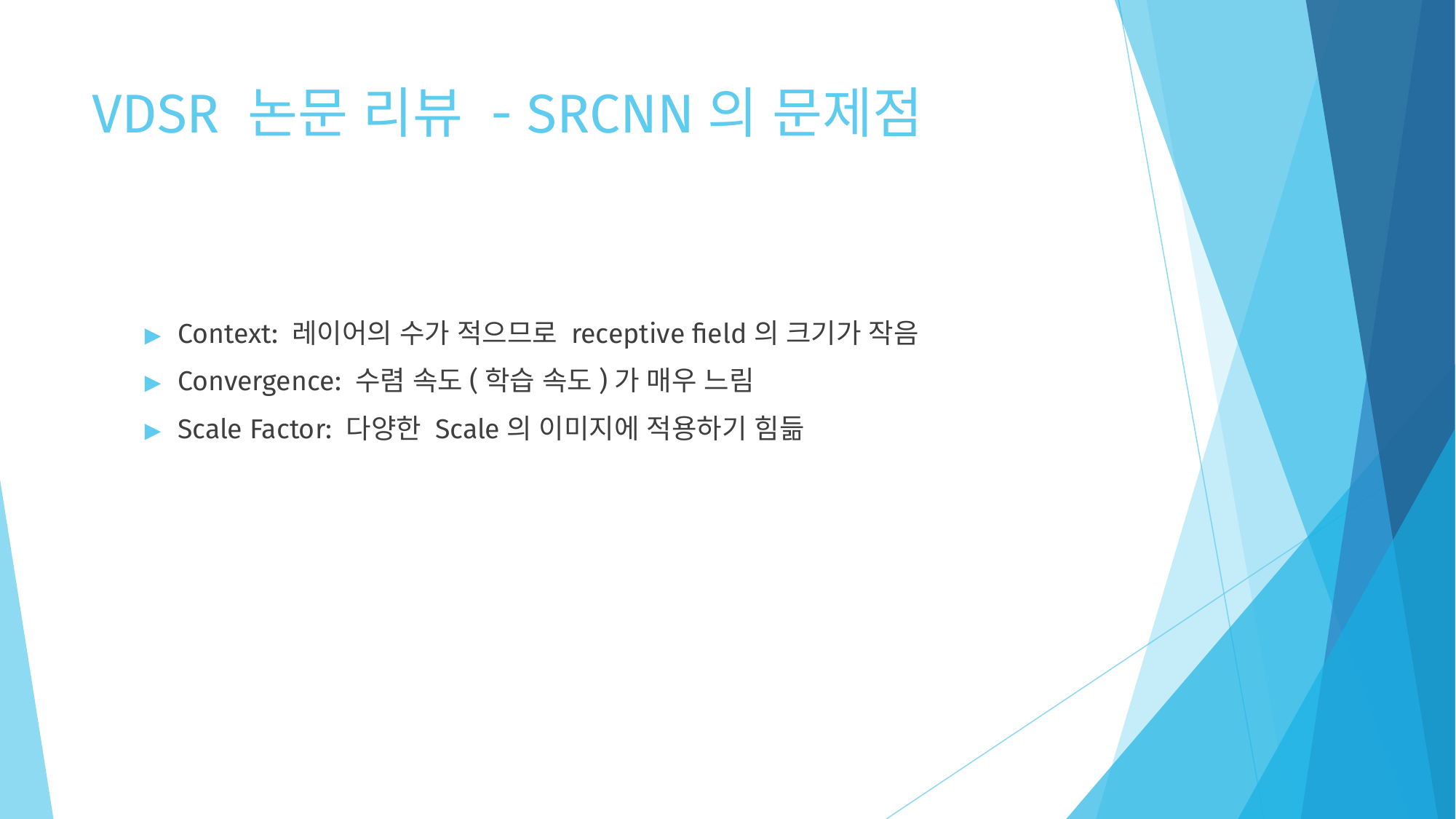

# VDSR 논문 리뷰 - SRCNN의 문제점
Context: 레이어의 수가 적으므로 receptive field의 크기가 작음
Convergence: 수렴 속도(학습 속도)가 매우 느림
Scale Factor: 다양한 Scale의 이미지에 적용하기 힘듦